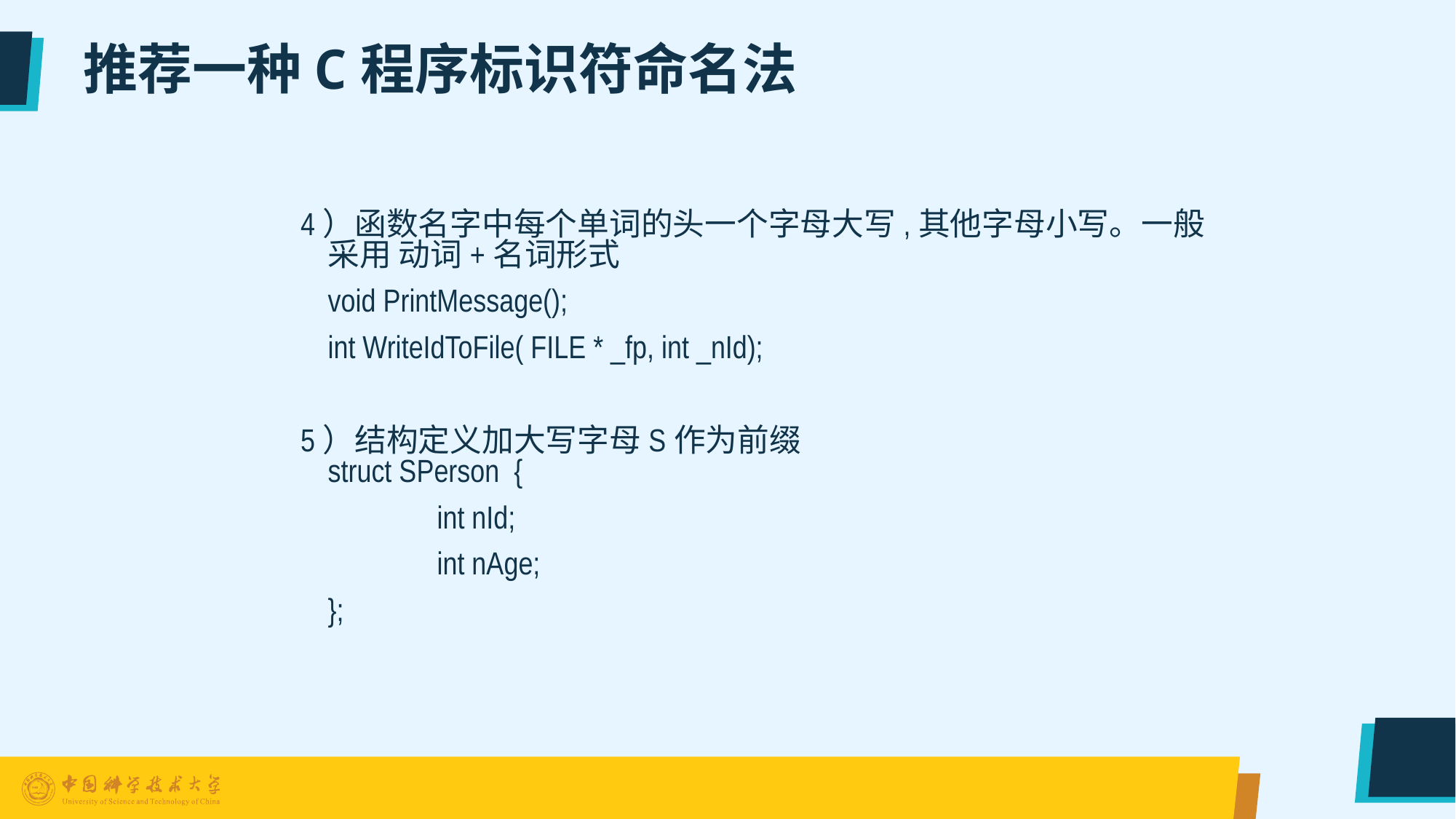

# 推荐一种C程序标识符命名法
4）函数名字中每个单词的头一个字母大写,其他字母小写。一般采用 动词+名词形式
	void PrintMessage();
	int WriteIdToFile( FILE * _fp, int _nId);

5）结构定义加大写字母S作为前缀
struct SPerson  {
		int nId;
		int nAge;
	};